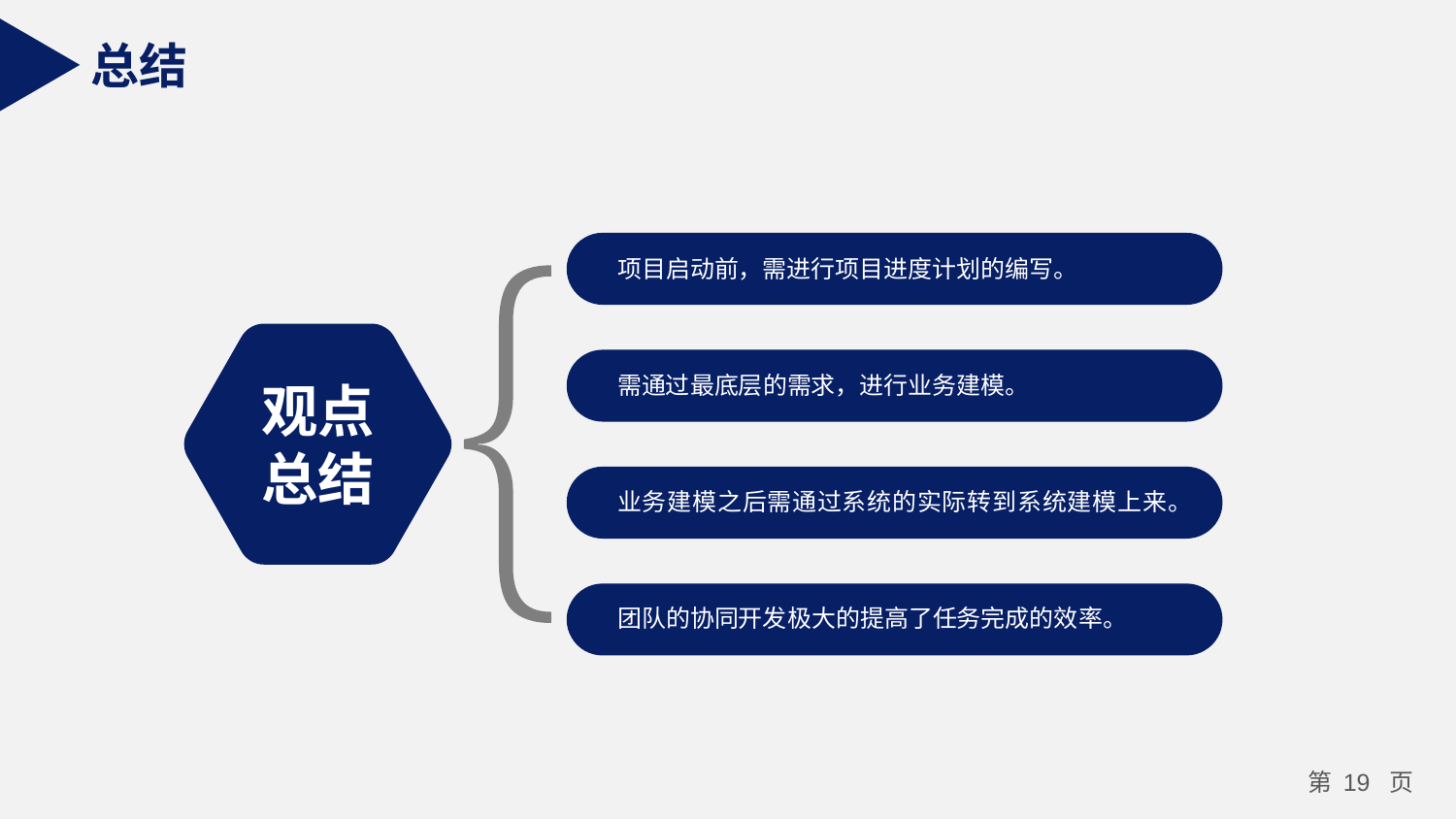

总结

项目启动前，需进行项目进度计划的编写。

需通过最底层的需求，进行业务建模。
观点总结

业务建模之后需通过系统的实际转到系统建模上来。

团队的协同开发极大的提高了任务完成的效率。